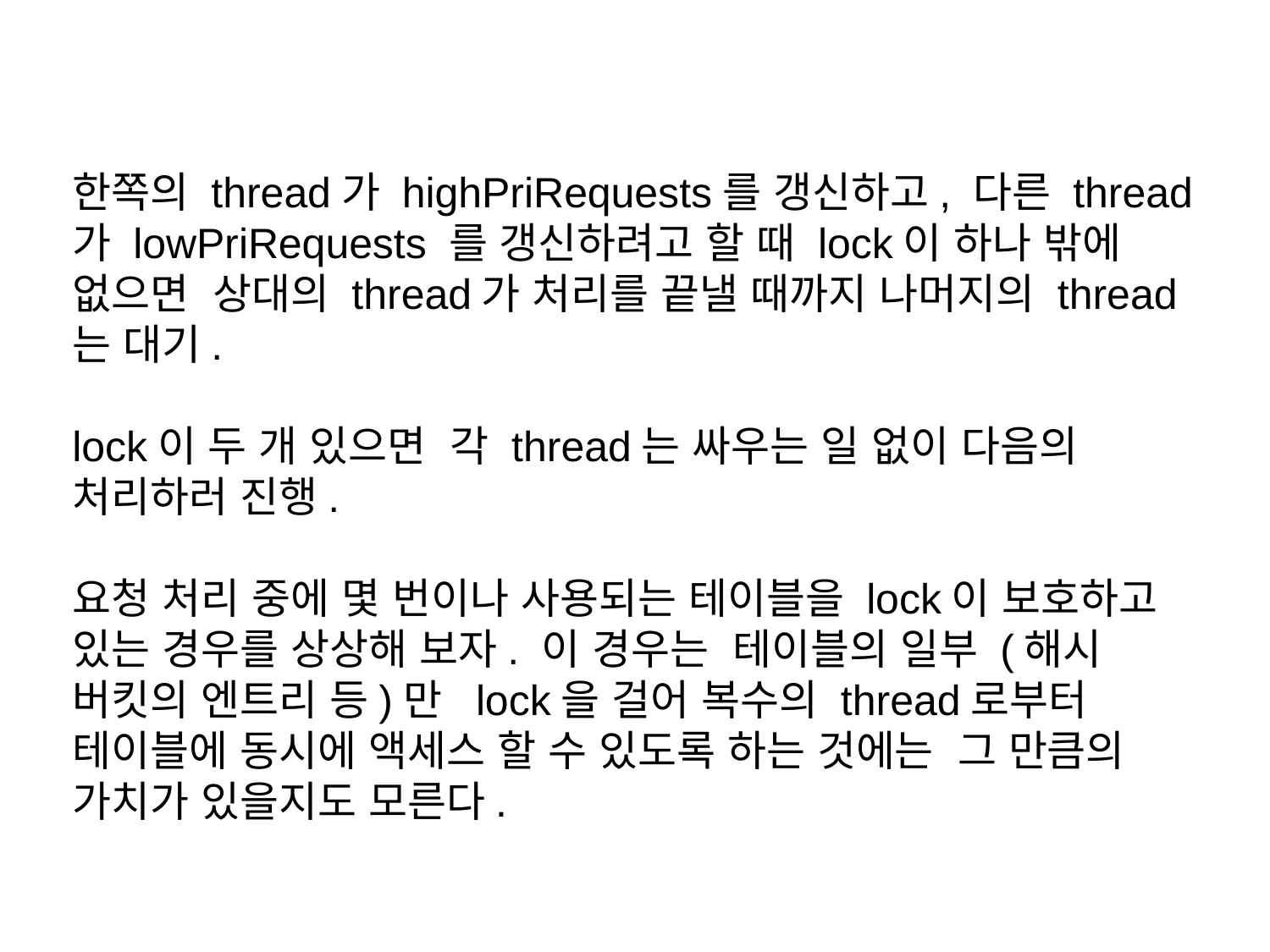

한쪽의 thread가 highPriRequests를 갱신하고, 다른 thread가 lowPriRequests 를 갱신하려고 할 때 lock이 하나 밖에 없으면  상대의 thread가 처리를 끝낼 때까지 나머지의 thread는 대기.

lock이 두 개 있으면  각 thread는 싸우는 일 없이 다음의 처리하러 진행.

요청 처리 중에 몇 번이나 사용되는 테이블을 lock이 보호하고 있는 경우를 상상해 보자. 이 경우는  테이블의 일부 (해시 버킷의 엔트리 등)만  lock을 걸어 복수의 thread로부터 테이블에 동시에 액세스 할 수 있도록 하는 것에는  그 만큼의 가치가 있을지도 모른다.